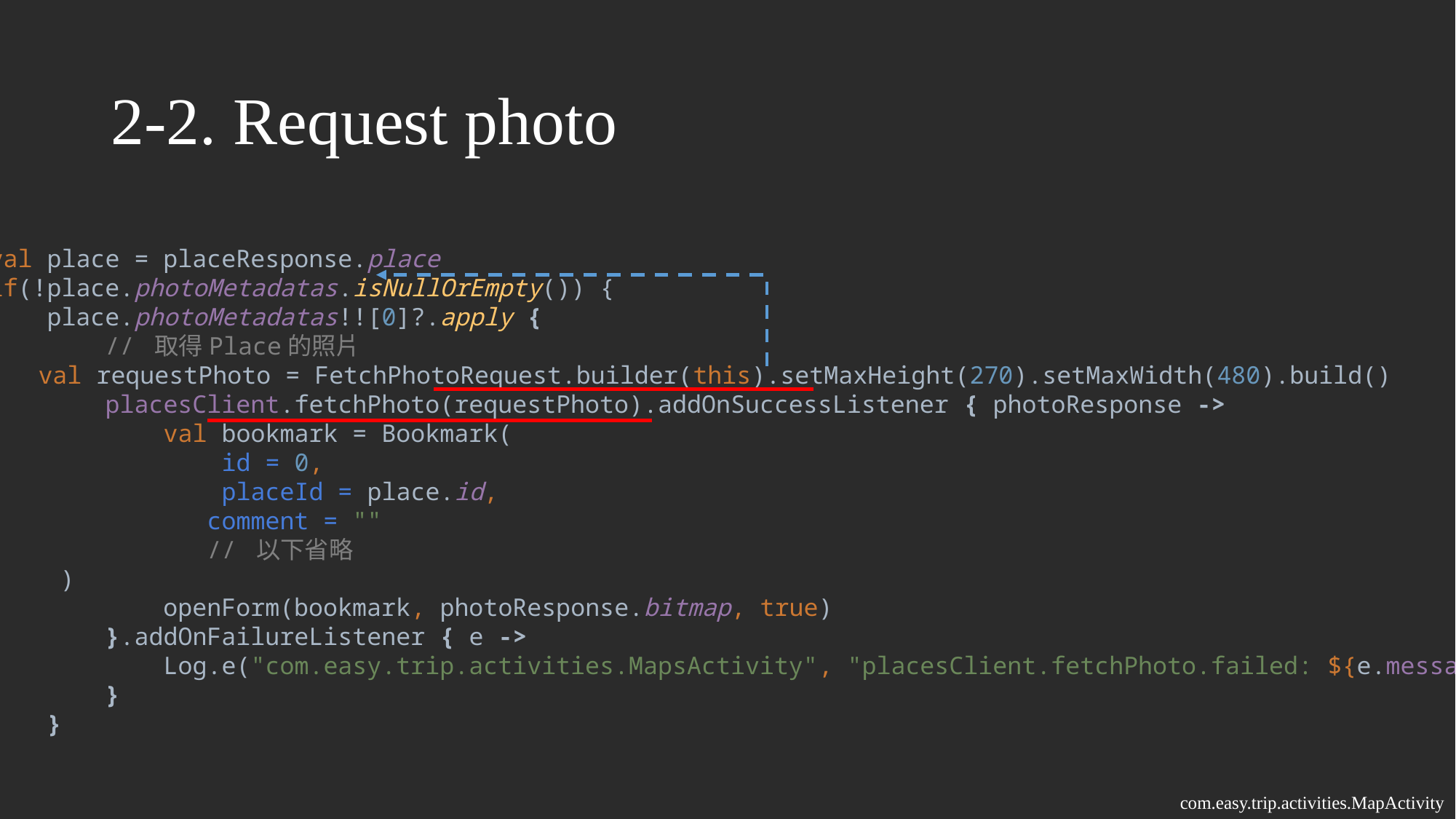

# 2-2. Request photo
val place = placeResponse.place
if(!place.photoMetadatas.isNullOrEmpty()) {
    place.photoMetadatas!![0]?.apply {
        // 取得Place的照片
        val requestPhoto = FetchPhotoRequest.builder(this).setMaxHeight(270).setMaxWidth(480).build()
        placesClient.fetchPhoto(requestPhoto).addOnSuccessListener { photoResponse ->
            val bookmark = Bookmark(
                id = 0,
                placeId = place.id,
		comment = ""
		// 以下省略
            )
            openForm(bookmark, photoResponse.bitmap, true)
        }.addOnFailureListener { e ->
            Log.e("com.easy.trip.activities.MapsActivity", "placesClient.fetchPhoto.failed: ${e.message}")
        }
    }
}

com.easy.trip.activities.MapActivity